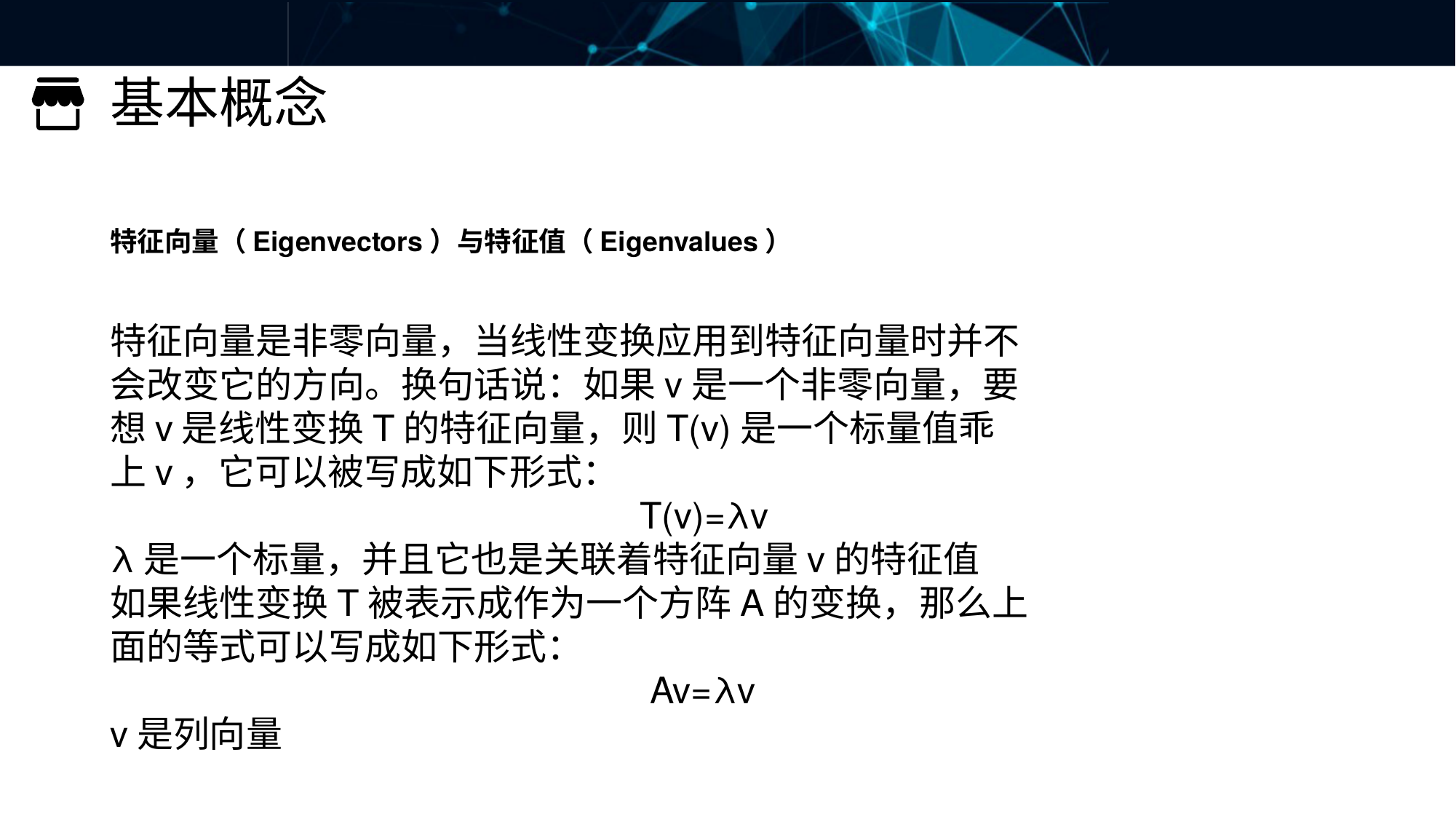

基本概念

特征向量（Eigenvectors）与特征值（Eigenvalues）
特征向量是非零向量，当线性变换应用到特征向量时并不会改变它的方向。换句话说：如果v是一个非零向量，要想v是线性变换T的特征向量，则T(v)是一个标量值乖上v，它可以被写成如下形式：
                                                    T(v)=λv
λ是一个标量，并且它也是关联着特征向量v的特征值
如果线性变换T被表示成作为一个方阵A的变换，那么上面的等式可以写成如下形式：
                                                     Av=λv
v是列向量